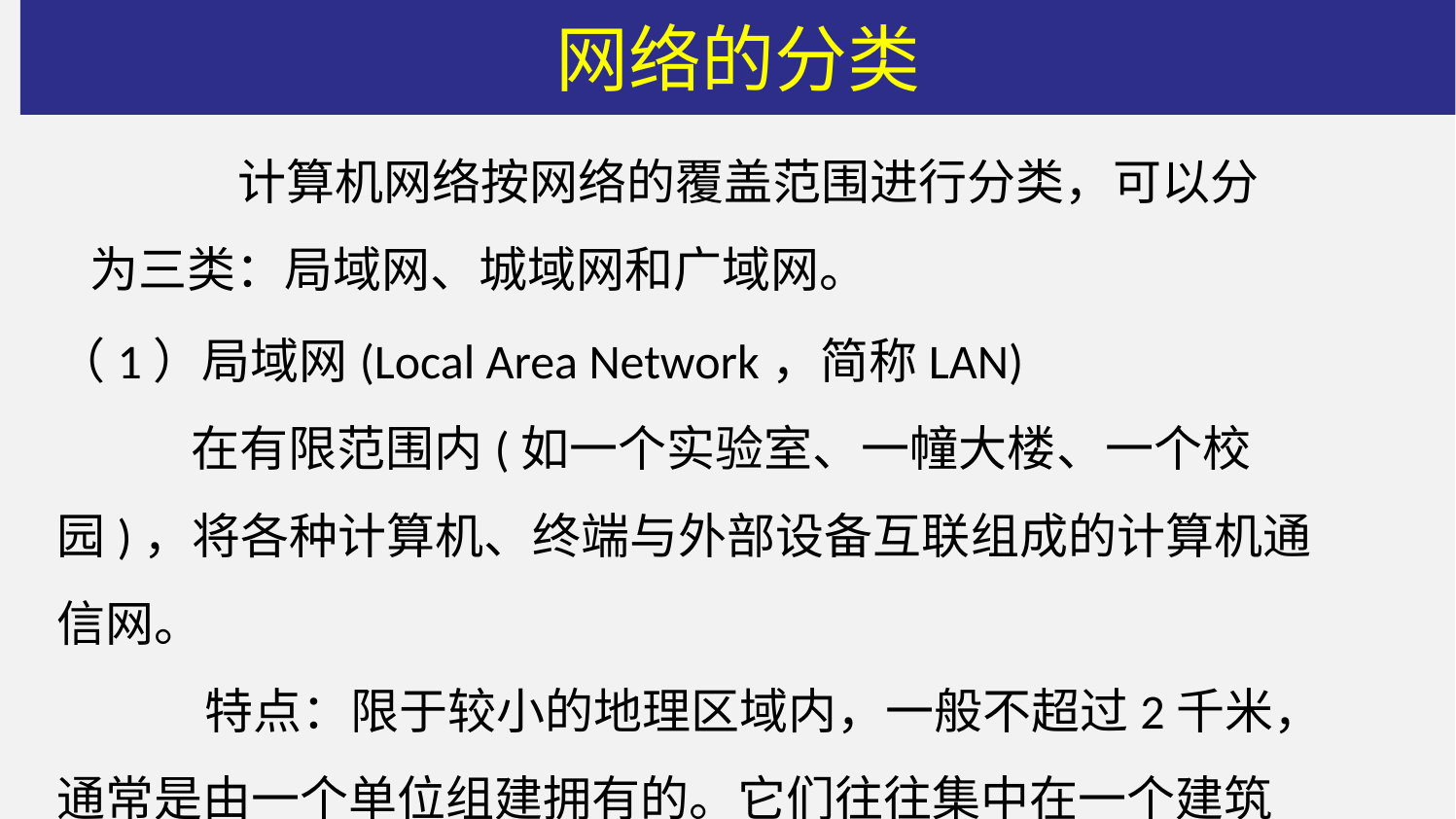

# 网络的分类
          计算机网络按网络的覆盖范围进行分类，可以分为三类：局域网、城域网和广域网。
（1）局域网(Local Area Network，简称LAN)
         在有限范围内(如一个实验室、一幢大楼、一个校园)，将各种计算机、终端与外部设备互联组成的计算机通信网。
          特点：限于较小的地理区域内，一般不超过2千米，通常是由一个单位组建拥有的。它们往往集中在一个建筑物、一个校区或一个厂区内。